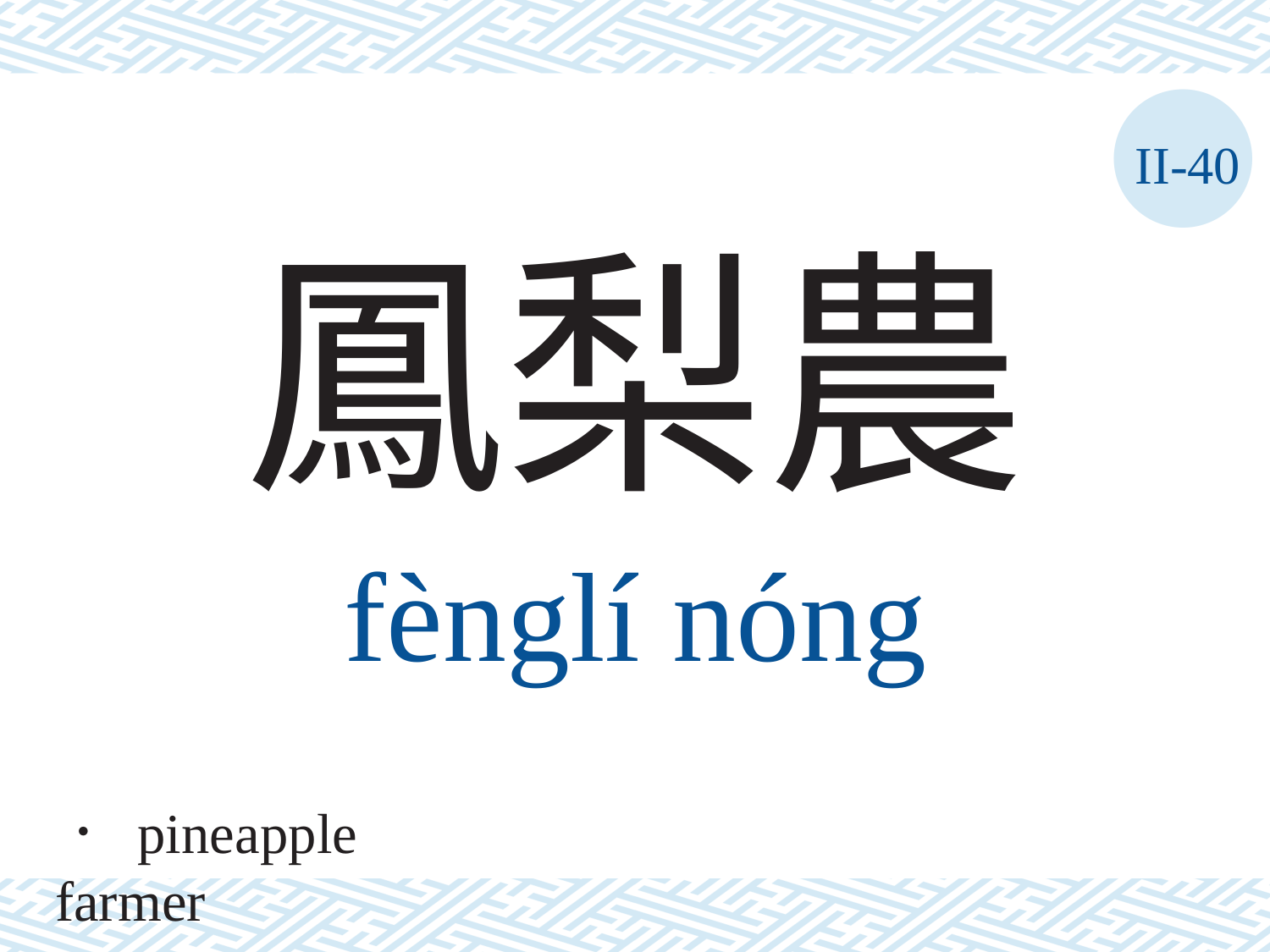

II-40
鳳梨農
fènglí	nóng
． pineapple farmer